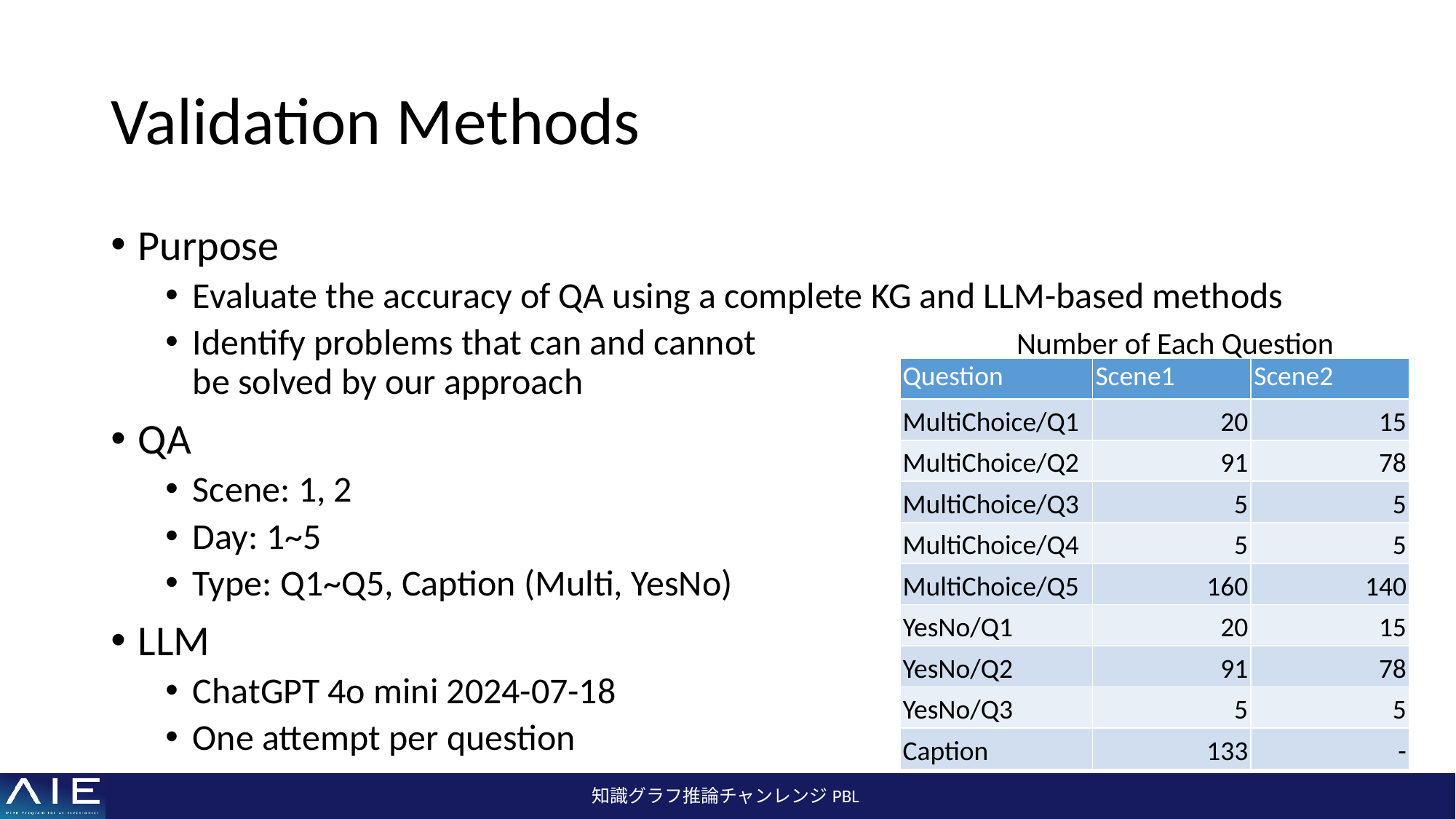

# Validation Methods
Purpose
Evaluate the accuracy of QA using a complete KG and LLM-based methods
Identify problems that can and cannot
be solved by our approach
QA
Scene: 1, 2
Day: 1~5
Type: Q1~Q5, Caption (Multi, YesNo)
LLM
ChatGPT 4o mini 2024-07-18
One attempt per question
Number of Each Question
| Question | Scene1 | Scene2 |
| --- | --- | --- |
| MultiChoice/Q1 | 20 | 15 |
| MultiChoice/Q2 | 91 | 78 |
| MultiChoice/Q3 | 5 | 5 |
| MultiChoice/Q4 | 5 | 5 |
| MultiChoice/Q5 | 160 | 140 |
| YesNo/Q1 | 20 | 15 |
| YesNo/Q2 | 91 | 78 |
| YesNo/Q3 | 5 | 5 |
| Caption | 133 | - |
知識グラフ推論チャンレンジPBL